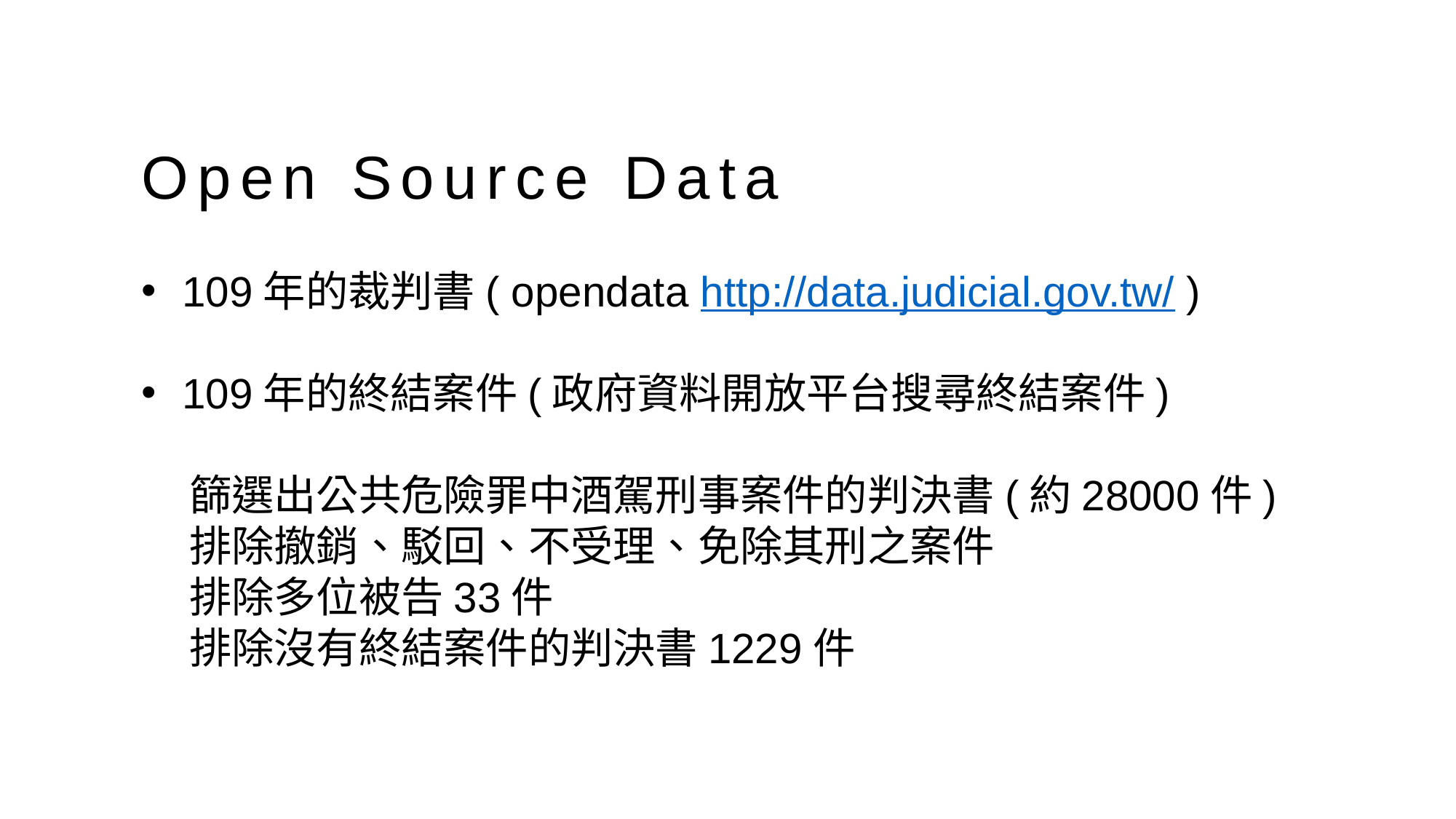

Open Source Data

109年的裁判書( opendata http://data.judicial.gov.tw/ )

109年的終結案件(政府資料開放平台搜尋終結案件)

    篩選出公共危險罪中酒駕刑事案件的判決書(約28000件)
    排除撤銷、駁回、不受理、免除其刑之案件
    排除多位被告33件
    排除沒有終結案件的判決書1229件